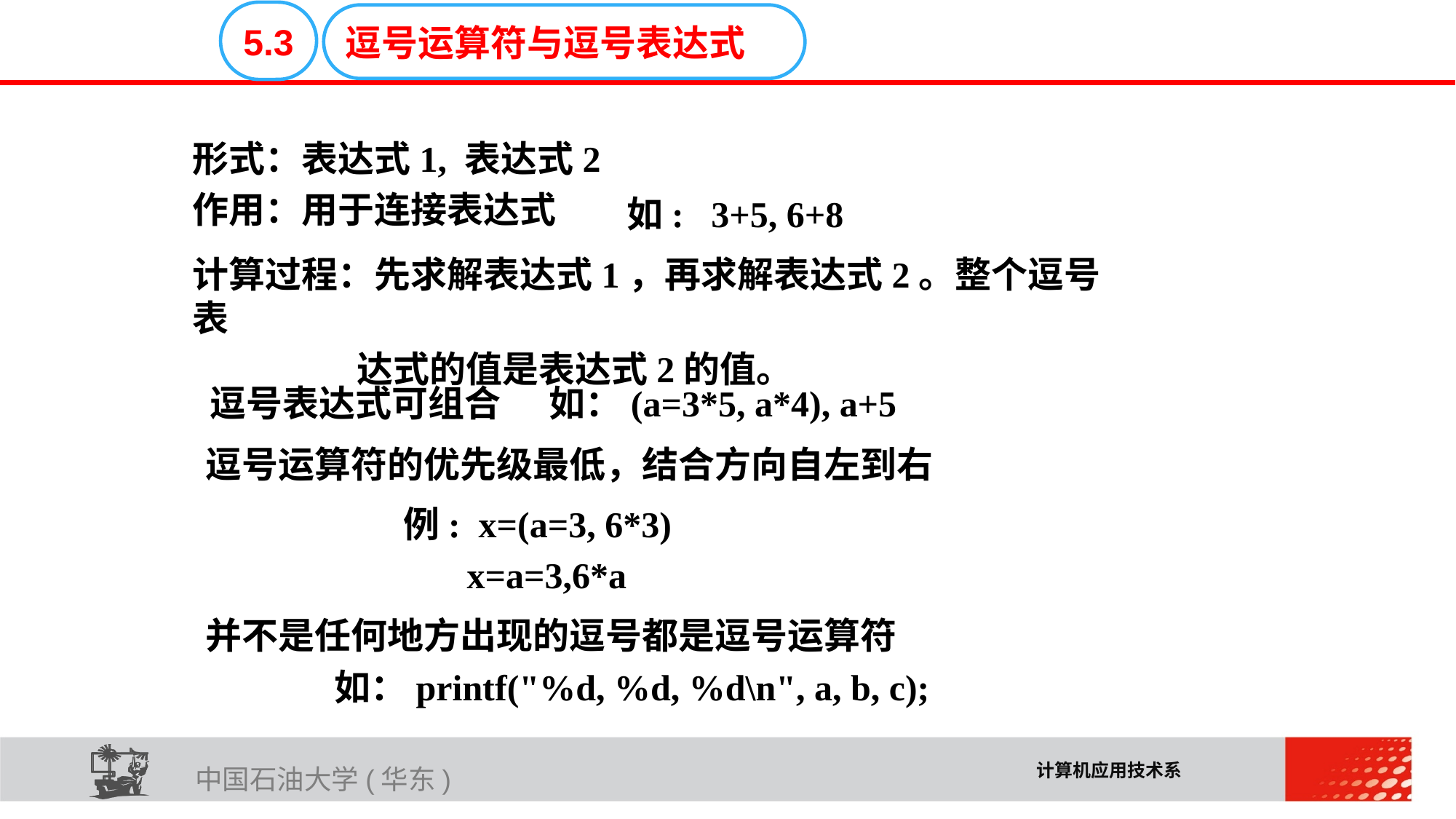

E6636B02012BD195C019CE06C16E30F4C33D02E32711A616D0819A1A3DEC08F98FFCE503BC41BA966B45D6F0472B73A72FC0F2BE2AA537FE6A04217657FCC2FDBF2DB6715F2B3FB871C24A61410
5.3
逗号运算符与逗号表达式
形式：表达式1, 表达式2
作用：用于连接表达式
如:   3+5, 6+8
计算过程：先求解表达式1，再求解表达式2。整个逗号表
                   达式的值是表达式2的值。
逗号表达式可组合
如：(a=3*5, a*4), a+5
逗号运算符的优先级最低，结合方向自左到右
例:  x=(a=3, 6*3)
       x=a=3,6*a
并不是任何地方出现的逗号都是逗号运算符
如：printf("%d, %d, %d\n", a, b, c);
48